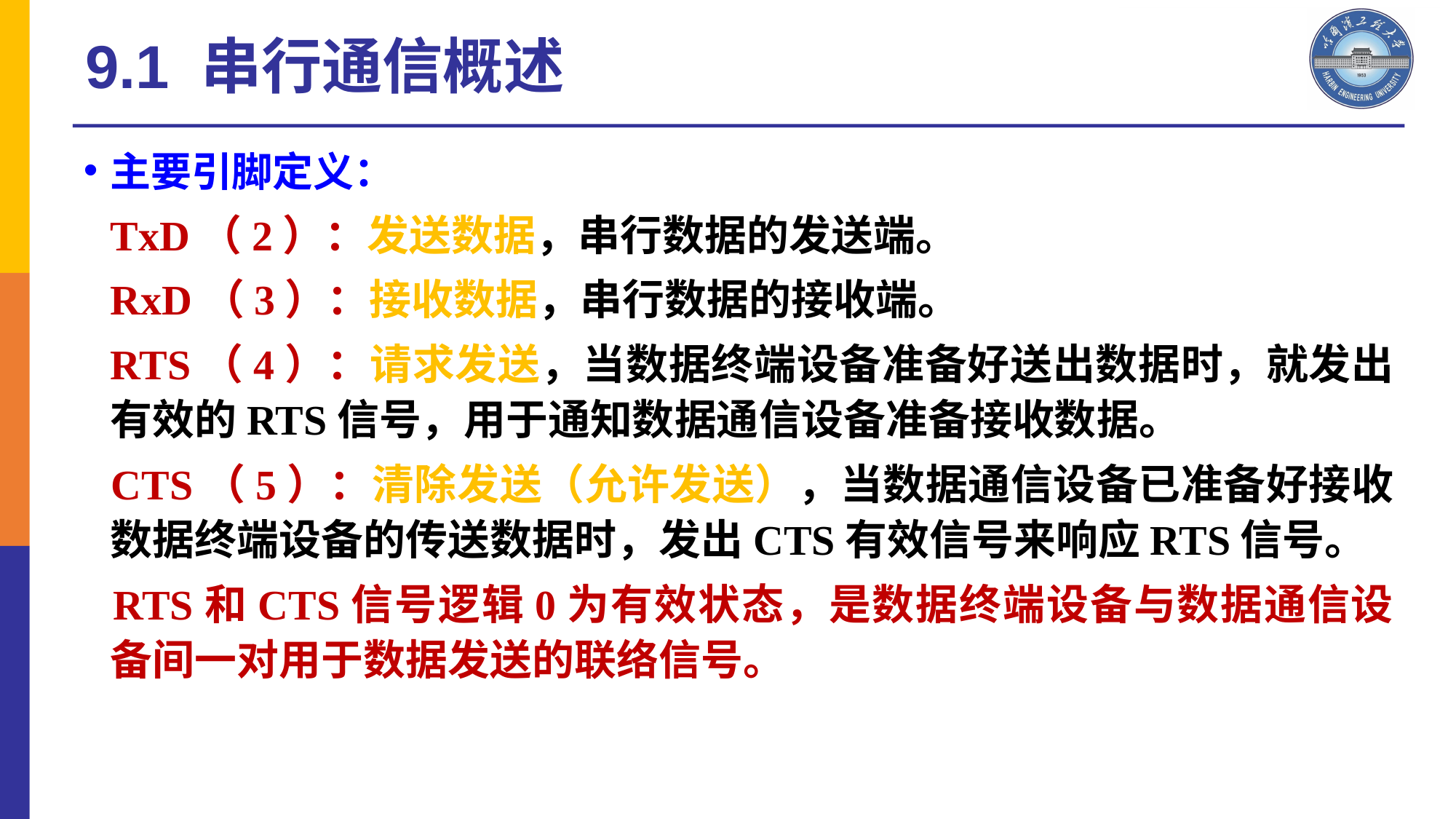

9.1 串行通信概述
主要引脚定义：
	TxD（2）：发送数据，串行数据的发送端。
	RxD（3）：接收数据，串行数据的接收端。
	RTS（4）：请求发送，当数据终端设备准备好送出数据时，就发出有效的RTS信号，用于通知数据通信设备准备接收数据。
  	CTS（5）：清除发送（允许发送），当数据通信设备已准备好接收数据终端设备的传送数据时，发出CTS有效信号来响应RTS信号。
  	RTS和CTS信号逻辑0为有效状态，是数据终端设备与数据通信设备间一对用于数据发送的联络信号。